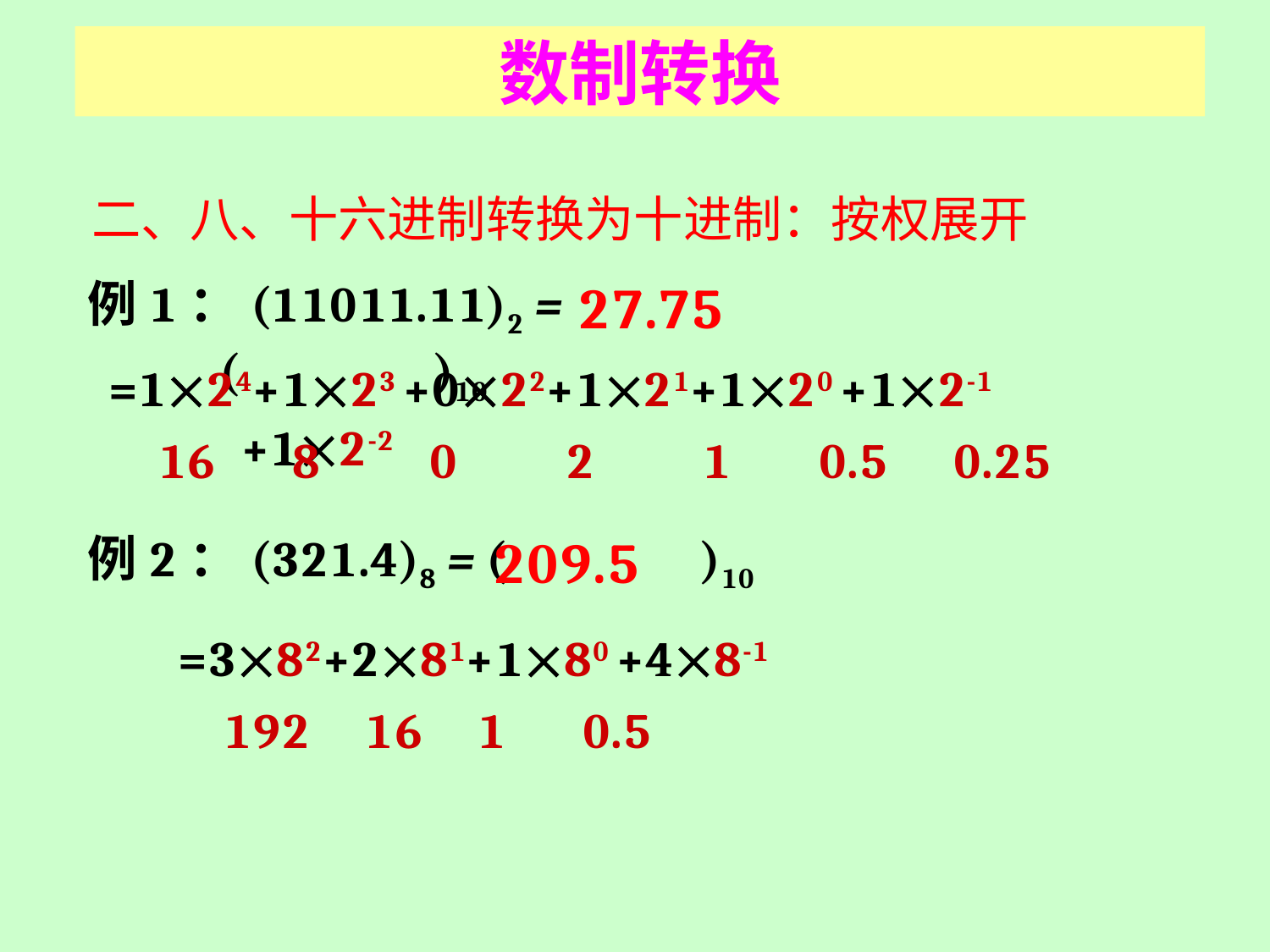

# 数制转换
二、八、十六进制转换为十进制：按权展开
例1：(11011.11)2 = (                  )10
27.75
=1×24+1×23 +0×22+1×21+1×20 +1×2-1 +1×2-2
16       8          0          2          1        0.5      0.25
例2：(321.4)8 = (                  )10
209.5
=3×82+2×81+1×80 +4×8-1
192     16     1       0.5
80